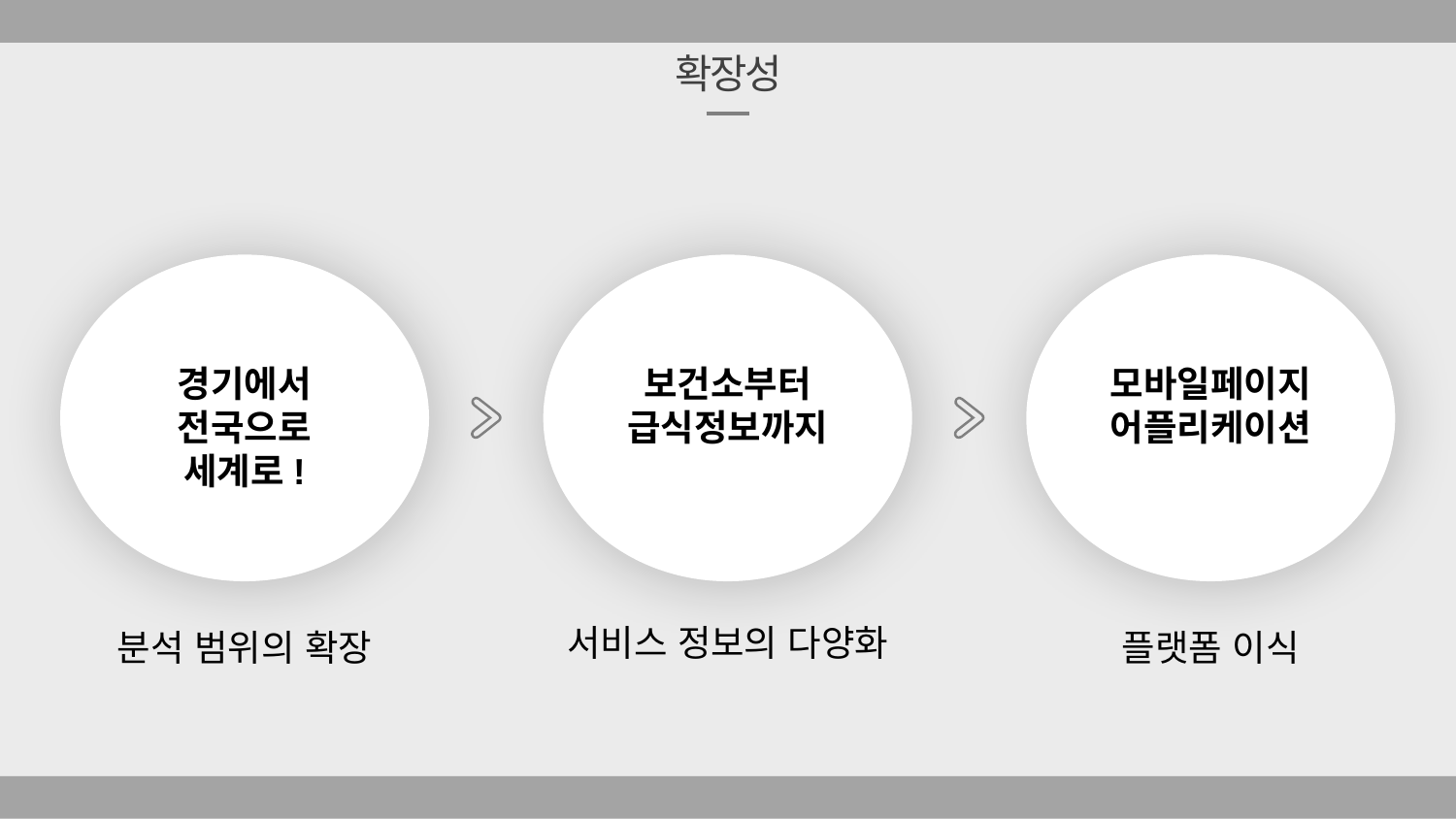

확장성

경기에서
전국으로
세계로!

보건소부터 급식정보까지

모바일페이지
어플리케이션

서비스 정보의 다양화
분석 범위의 확장
플랫폼 이식